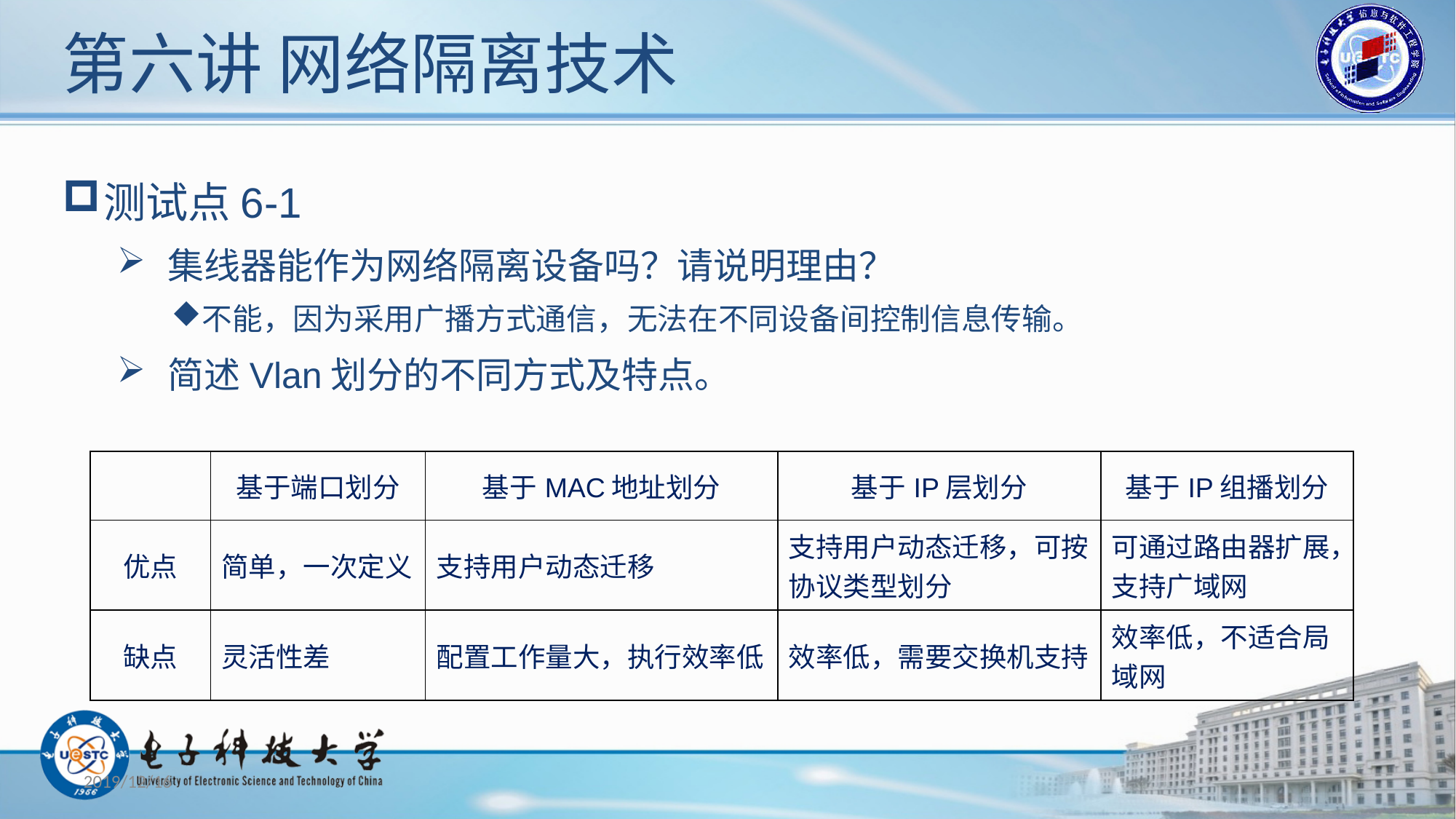

# 第六讲 网络隔离技术
测试点6-1
 集线器能作为网络隔离设备吗？请说明理由？
不能，因为采用广播方式通信，无法在不同设备间控制信息传输。
 简述Vlan划分的不同方式及特点。
|  | 基于端口划分 | 基于MAC地址划分 | 基于IP层划分 | 基于IP组播划分 |
| --- | --- | --- | --- | --- |
| 优点 | 简单，一次定义 | 支持用户动态迁移 | 支持用户动态迁移，可按协议类型划分 | 可通过路由器扩展，支持广域网 |
| 缺点 | 灵活性差 | 配置工作量大，执行效率低 | 效率低，需要交换机支持 | 效率低，不适合局域网 |
2019/12/16